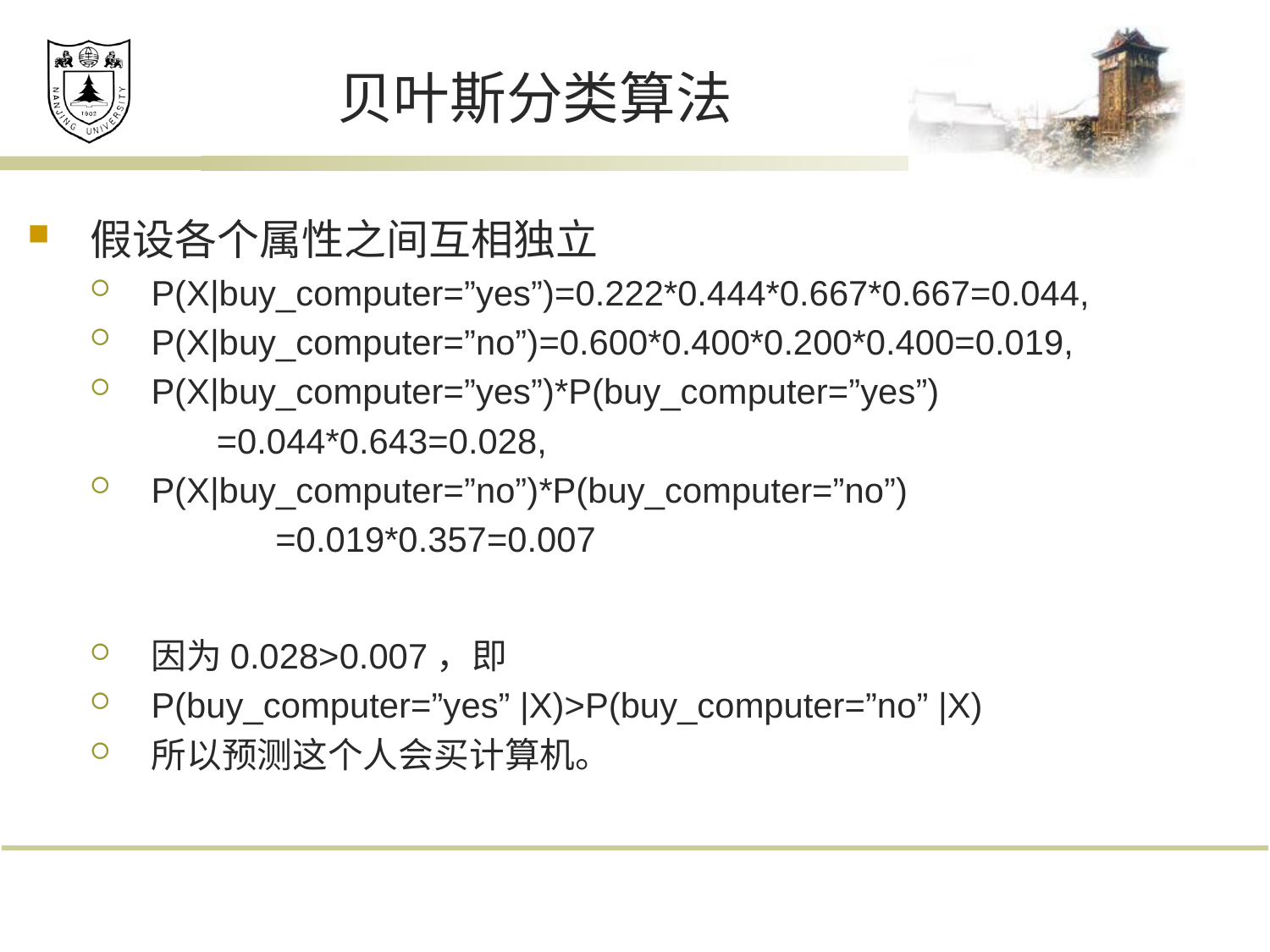

# 贝叶斯分类算法
假设各个属性之间互相独立
P(X|buy_computer=”yes”)=0.222*0.444*0.667*0.667=0.044,
P(X|buy_computer=”no”)=0.600*0.400*0.200*0.400=0.019,
P(X|buy_computer=”yes”)*P(buy_computer=”yes”)
             =0.044*0.643=0.028,
P(X|buy_computer=”no”)*P(buy_computer=”no”)
	      =0.019*0.357=0.007

因为0.028>0.007，即
P(buy_computer=”yes” |X)>P(buy_computer=”no” |X)
所以预测这个人会买计算机。